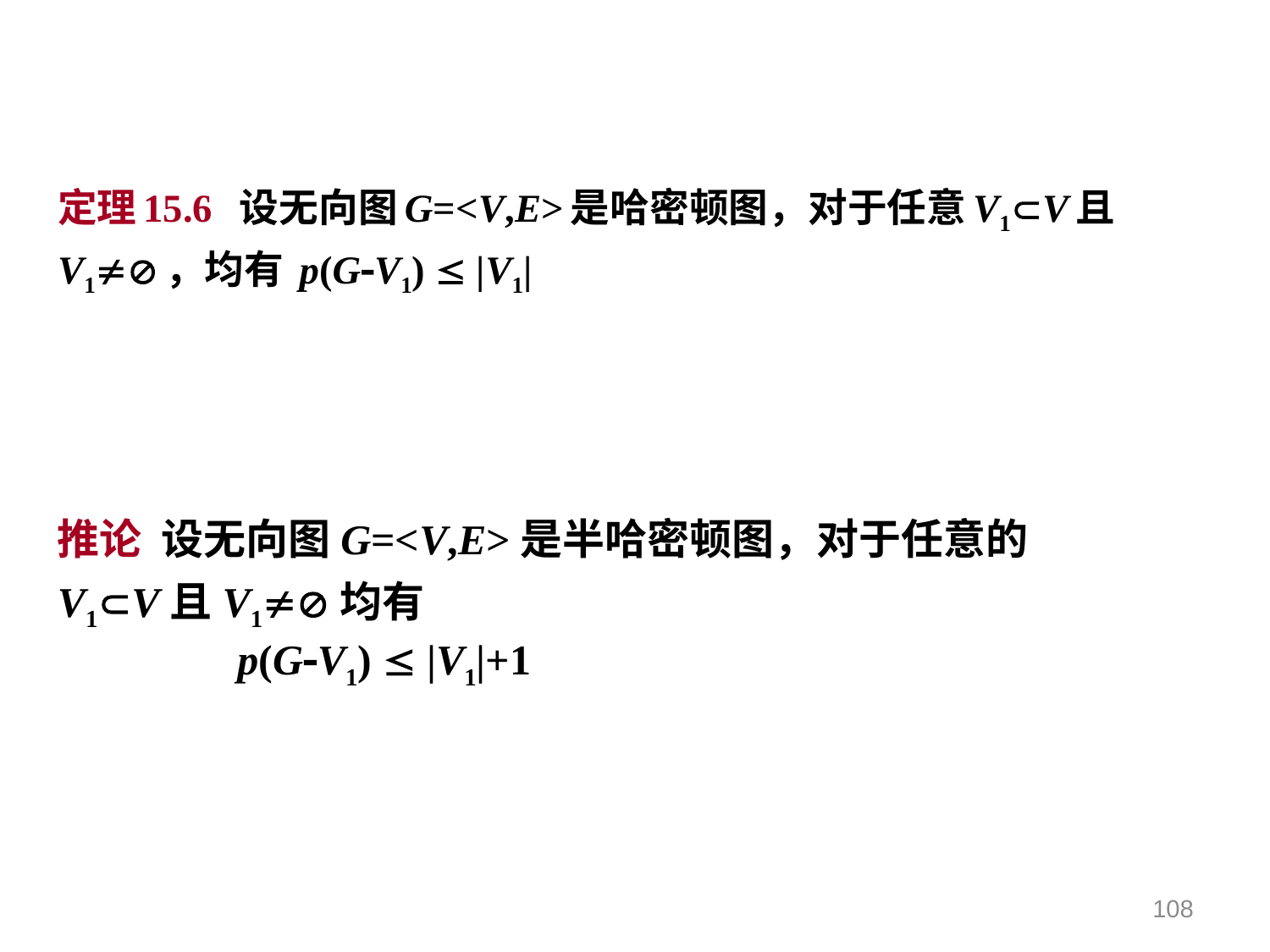

定理15.6  设无向图G=<V,E>是哈密顿图，对于任意V1⊂V且
V1≠∅，均有 p(G−V1) ≤ |V1|
推论  设无向图G=<V,E>是半哈密顿图，对于任意的V1⊂V且V1≠∅均有
                 p(G−V1) ≤ |V1|+1
108